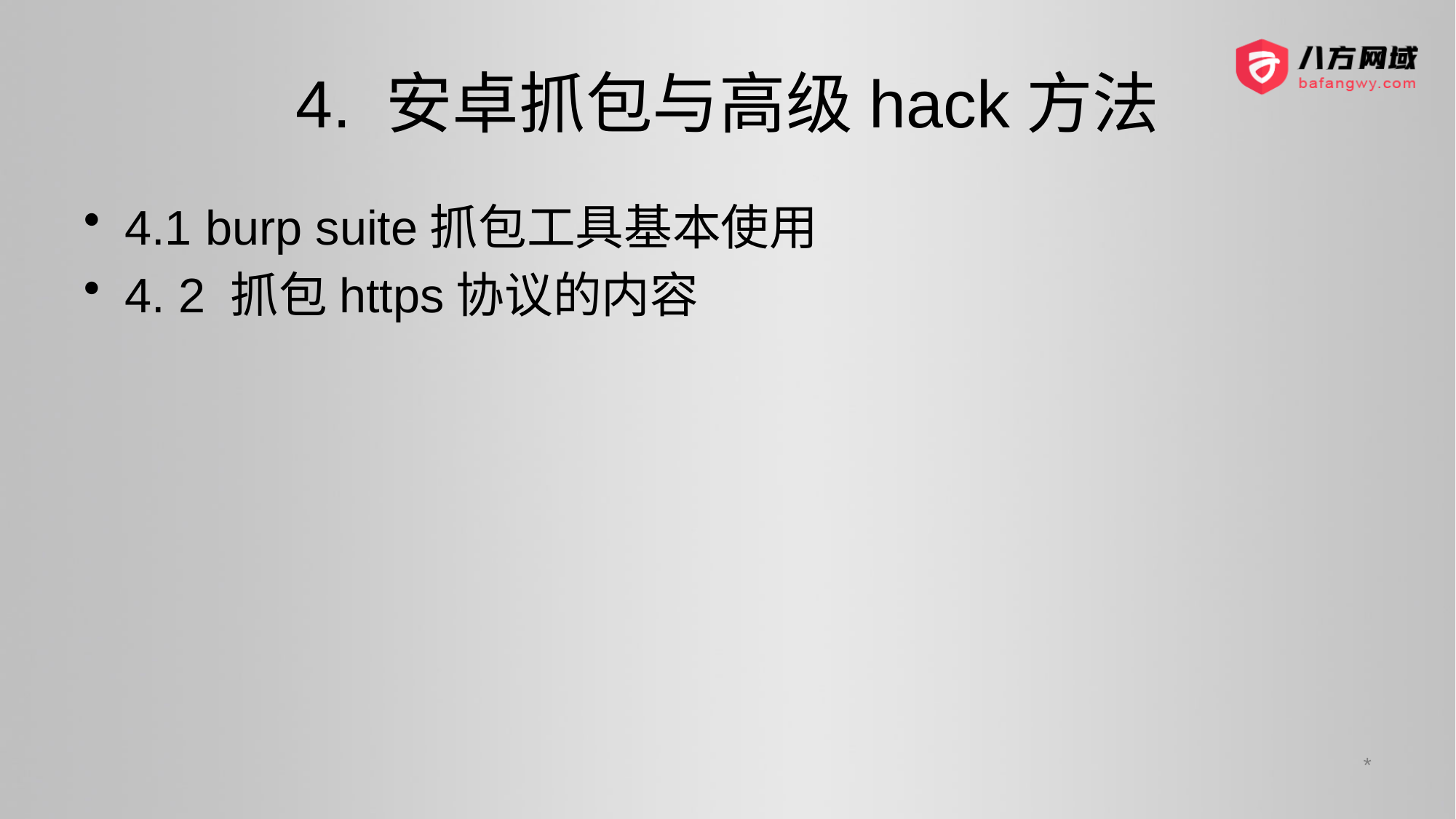

# 4. 安卓抓包与高级hack方法
4.1 burp suite抓包工具基本使用
4. 2 抓包https协议的内容
*